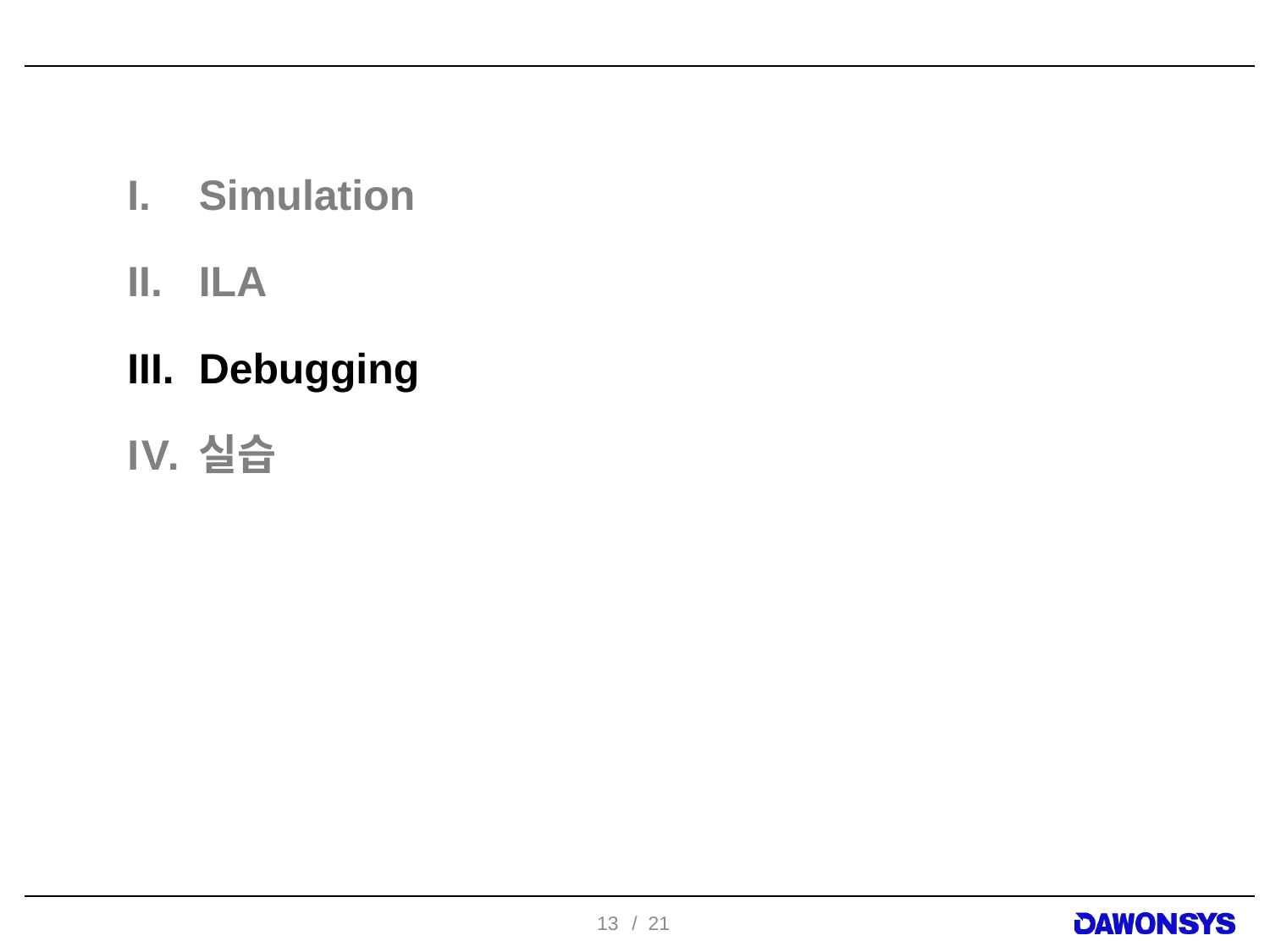

Simulation
ILA
Debugging
실습
13
/  21